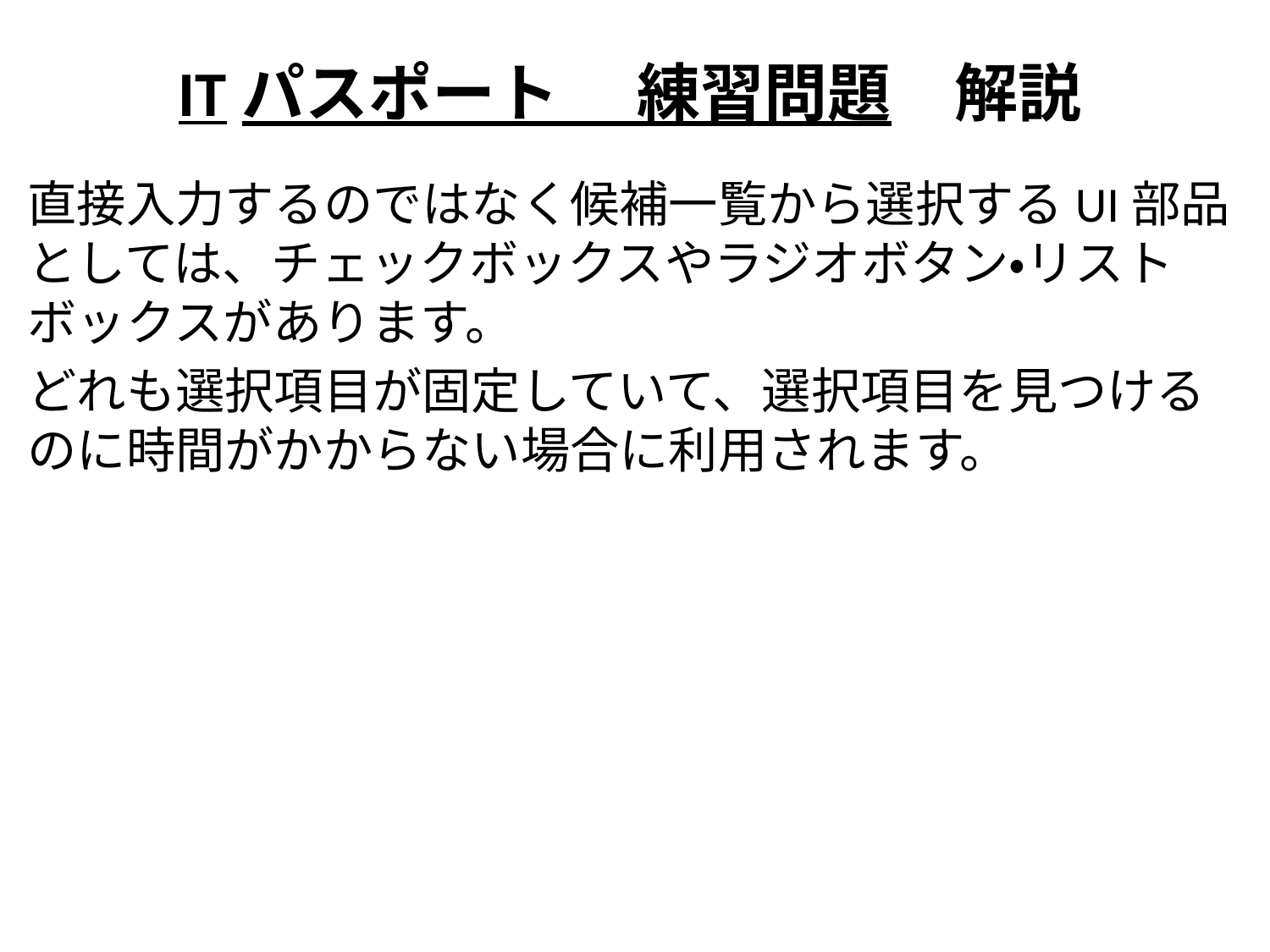

# ITパスポート 　練習問題　解説
直接入力するのではなく候補一覧から選択するUI部品としては、チェックボックスやラジオボタン・リストボックスがあります。
どれも選択項目が固定していて、選択項目を見つけるのに時間がかからない場合に利用されます。